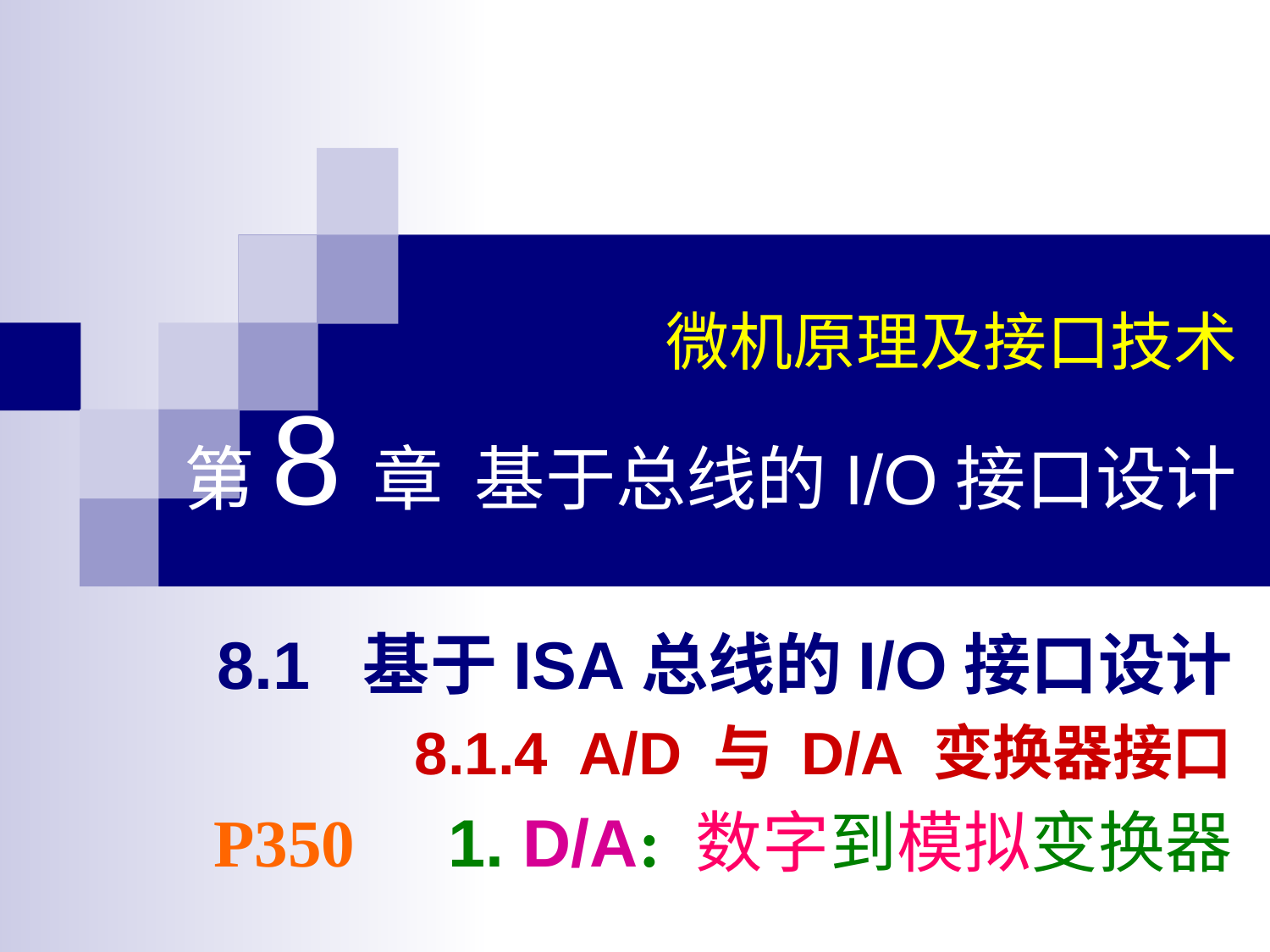

微机原理及接口技术
第8章  基于总线的I/O接口设计
8.1  基于ISA总线的I/O接口设计
8.1.4  A/D 与 D/A 变换器接口
P350     1. D/A: 数字到模拟变换器